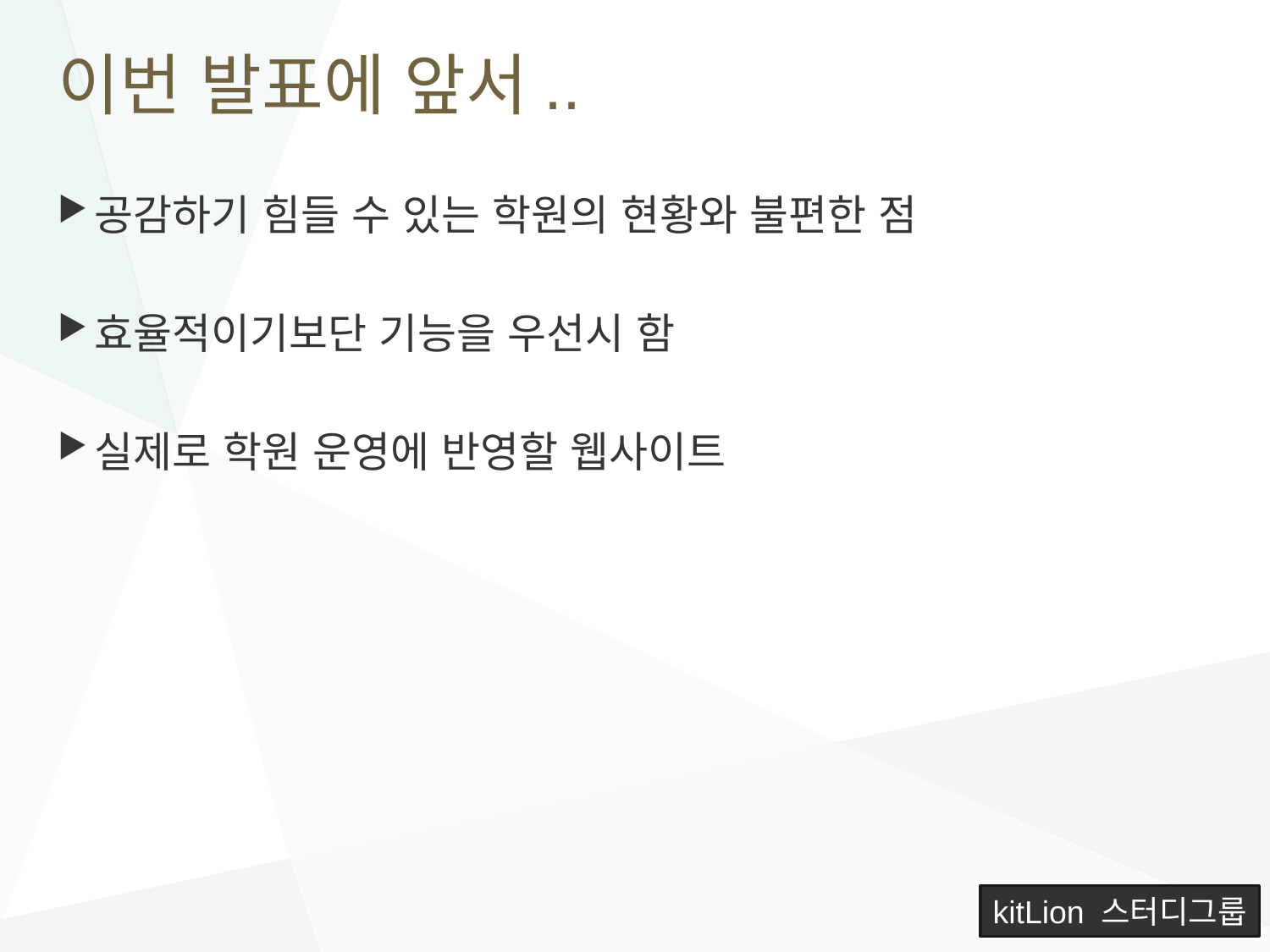

# 이번 발표에 앞서..
공감하기 힘들 수 있는 학원의 현황와 불편한 점

효율적이기보단 기능을 우선시 함

실제로 학원 운영에 반영할 웹사이트
kitLion 스터디그룹